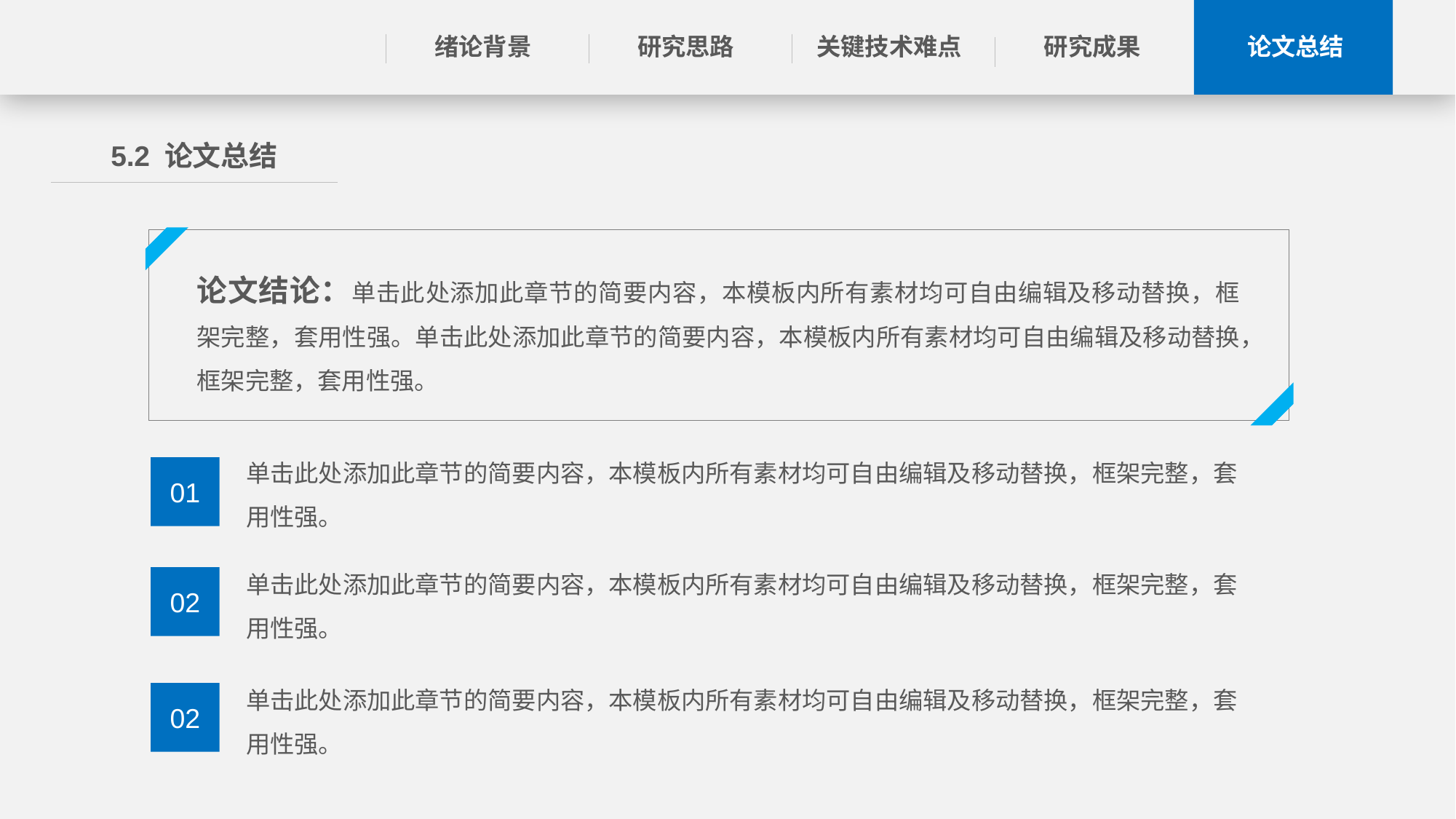

绪论背景
关键技术难点
论文总结
研究思路
研究成果
5.2 论文总结

论文结论：单击此处添加此章节的简要内容，本模板内所有素材均可自由编辑及移动替换，框架完整，套用性强。单击此处添加此章节的简要内容，本模板内所有素材均可自由编辑及移动替换，框架完整，套用性强。

单击此处添加此章节的简要内容，本模板内所有素材均可自由编辑及移动替换，框架完整，套用性强。
01
单击此处添加此章节的简要内容，本模板内所有素材均可自由编辑及移动替换，框架完整，套用性强。
02
单击此处添加此章节的简要内容，本模板内所有素材均可自由编辑及移动替换，框架完整，套用性强。
02